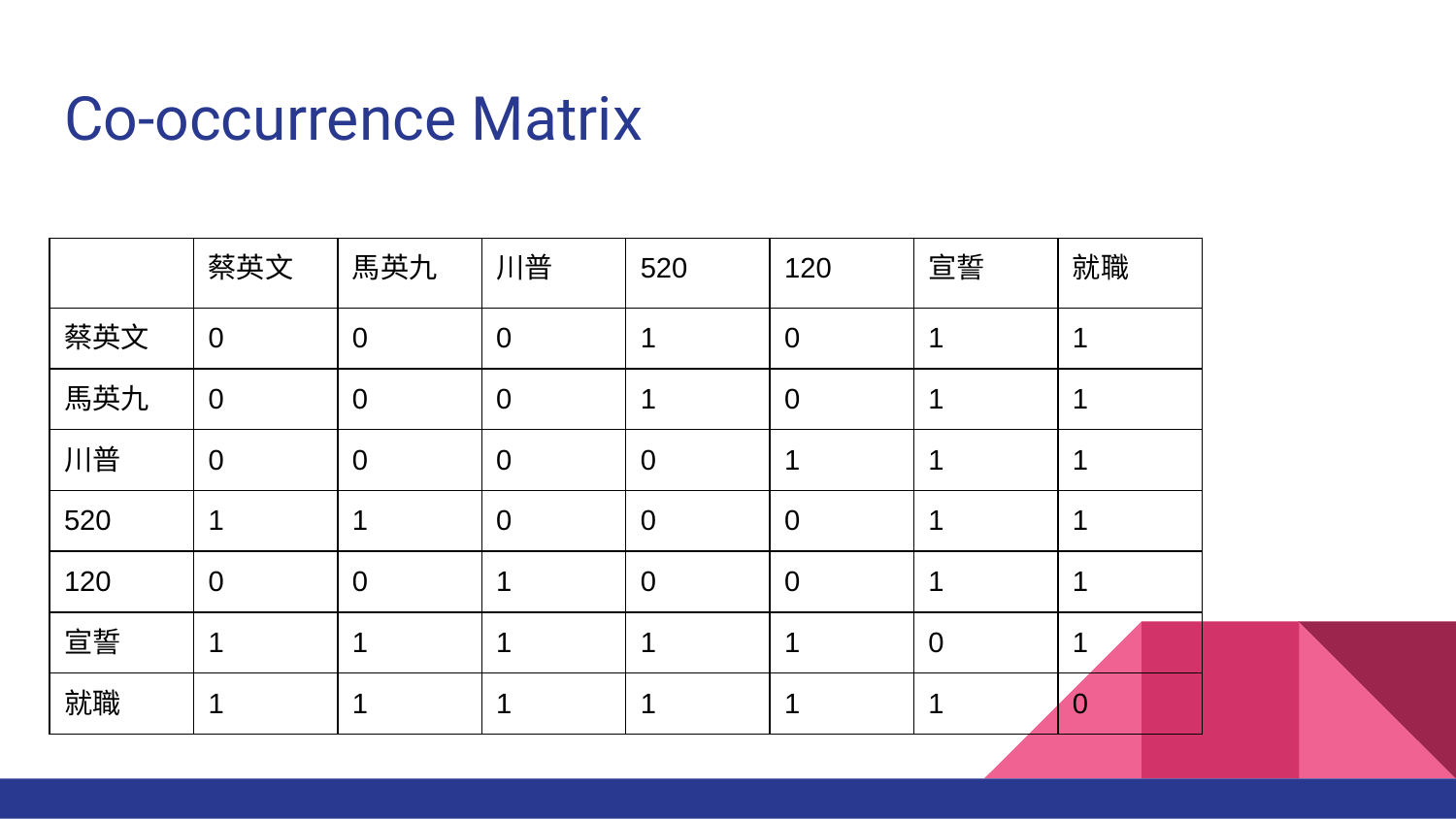

# Co-occurrence Matrix
|  | 蔡英文 | 馬英九 | 川普 | 520 | 120 | 宣誓 | 就職 |
| --- | --- | --- | --- | --- | --- | --- | --- |
| 蔡英文 | 0 | 0 | 0 | 1 | 0 | 1 | 1 |
| 馬英九 | 0 | 0 | 0 | 1 | 0 | 1 | 1 |
| 川普 | 0 | 0 | 0 | 0 | 1 | 1 | 1 |
| 520 | 1 | 1 | 0 | 0 | 0 | 1 | 1 |
| 120 | 0 | 0 | 1 | 0 | 0 | 1 | 1 |
| 宣誓 | 1 | 1 | 1 | 1 | 1 | 0 | 1 |
| 就職 | 1 | 1 | 1 | 1 | 1 | 1 | 0 |